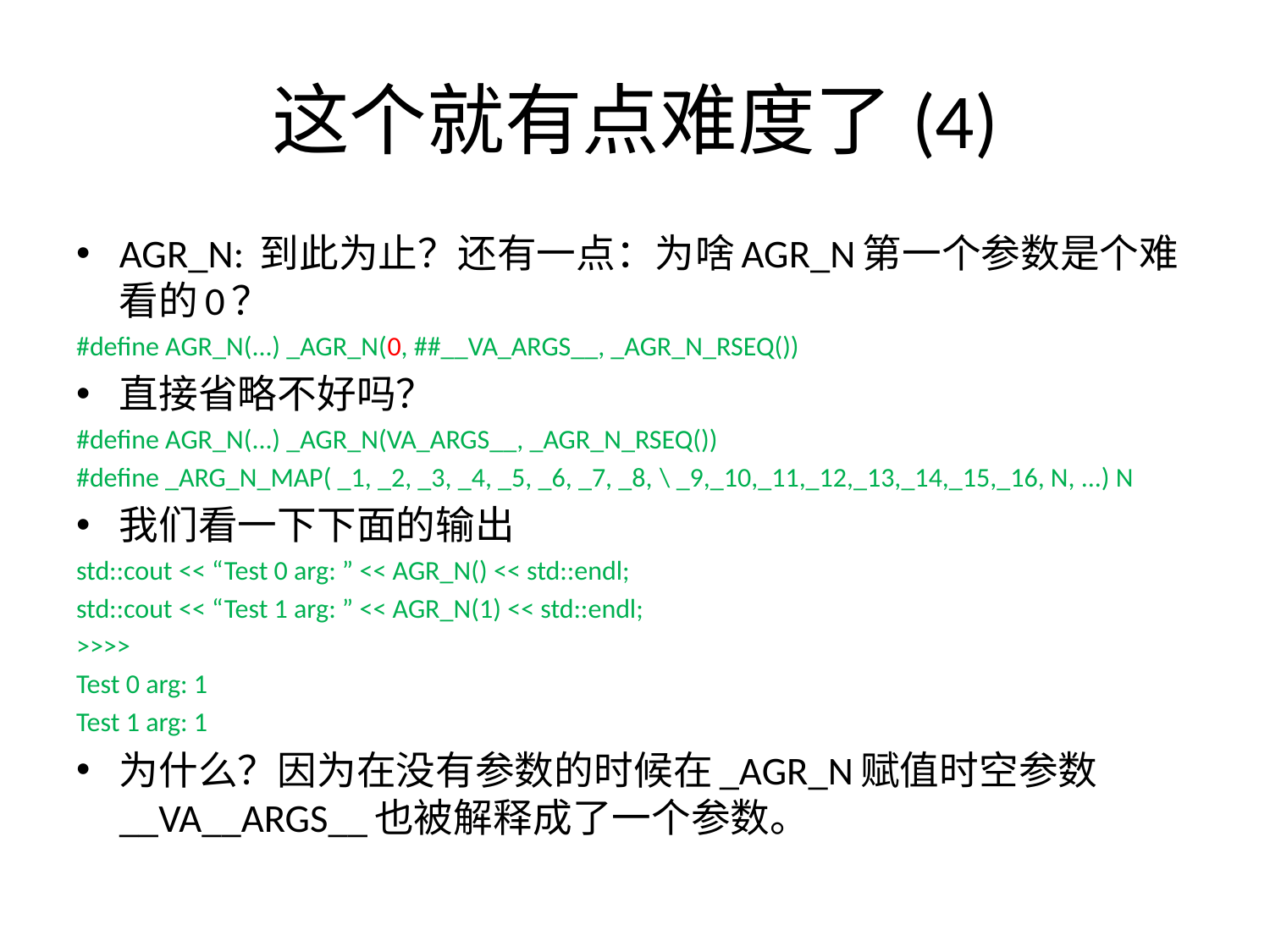

# 这个就有点难度了(4)
AGR_N: 到此为止？还有一点：为啥AGR_N第一个参数是个难看的0？
#define AGR_N(...) _AGR_N(0, ##__VA_ARGS__, _AGR_N_RSEQ())
直接省略不好吗？
#define AGR_N(...) _AGR_N(VA_ARGS__, _AGR_N_RSEQ())
#define _ARG_N_MAP( _1, _2, _3, _4, _5, _6, _7, _8, \ _9,_10,_11,_12,_13,_14,_15,_16, N, ...) N
我们看一下下面的输出
std::cout << “Test 0 arg: ” << AGR_N() << std::endl;
std::cout << “Test 1 arg: ” << AGR_N(1) << std::endl;
>>>>
Test 0 arg: 1
Test 1 arg: 1
为什么？因为在没有参数的时候在_AGR_N赋值时空参数__VA__ARGS__也被解释成了一个参数。